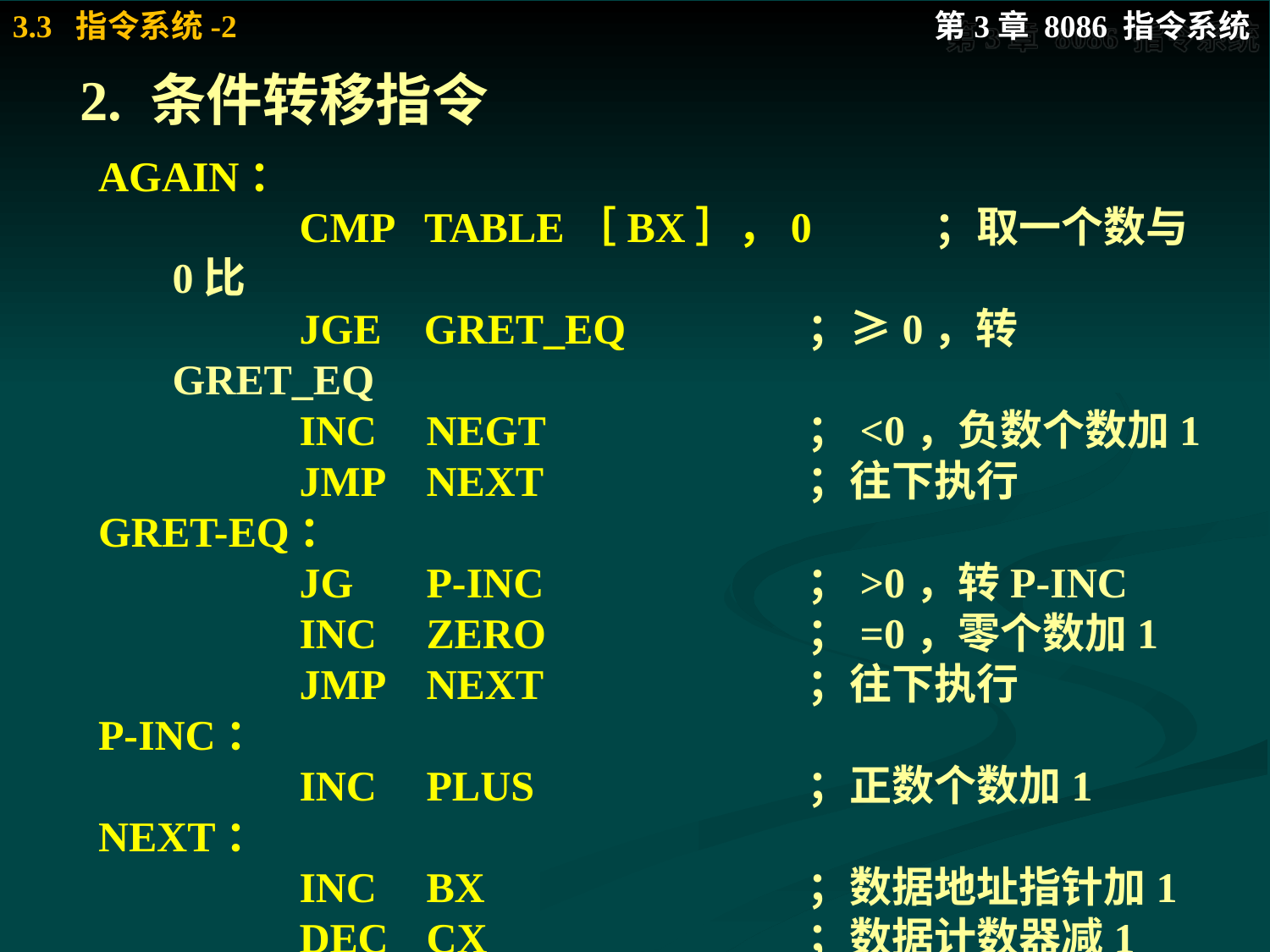

# 2. 条件转移指令
AGAIN：
		CMP   TABLE［BX］，0	；取一个数与0比
		JGE    GRET_EQ		；≥0，转GRET_EQ
		INC	NEGT			；<0，负数个数加1
		JMP	NEXT			；往下执行
GRET-EQ：
		JG	P-INC			；>0，转P-INC
		INC	ZERO			；=0，零个数加1
		JMP	NEXT			；往下执行
P-INC：
		INC	PLUS			；正数个数加1
NEXT：
		INC	BX			；数据地址指针加1
		DEC	CX			；数据计数器减1
		JNZ	AGAIN		；未完，继续统计